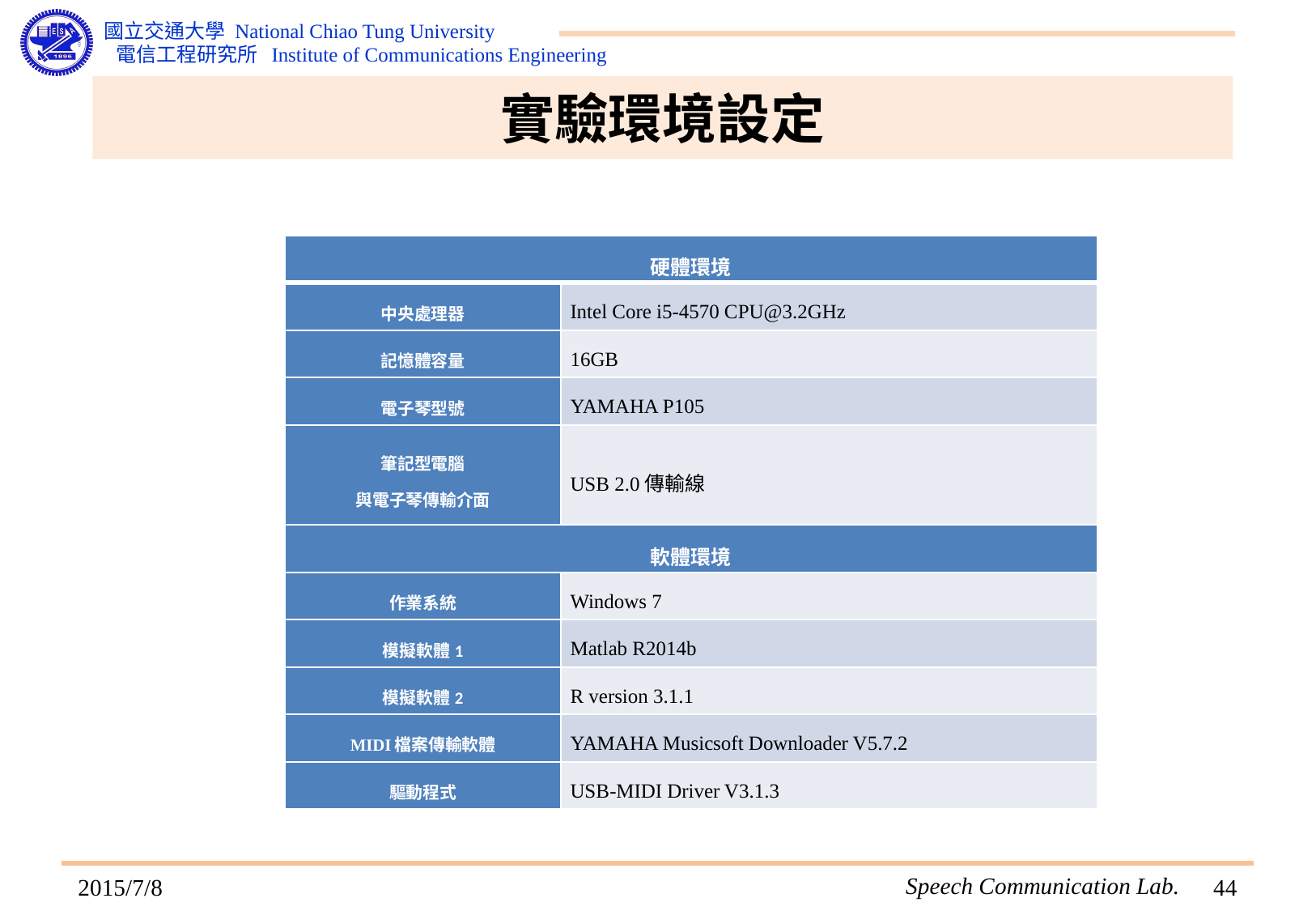

# 實驗環境設定

| 硬體環境 |  |
| --- | --- |
| 中央處理器 | Intel Core i5-4570 CPU@3.2GHz |
| 記憶體容量 | 16GB |
| 電子琴型號 | YAMAHA P105 |
| 筆記型電腦 與電子琴傳輸介面 | USB 2.0傳輸線 |
| 軟體環境 |  |
| 作業系統 | Windows 7 |
| 模擬軟體1 | Matlab R2014b |
| 模擬軟體2 | R version 3.1.1 |
| MIDI檔案傳輸軟體 | YAMAHA Musicsoft Downloader V5.7.2 |
| 驅動程式 | USB-MIDI Driver V3.1.3 |
2015/7/8
44